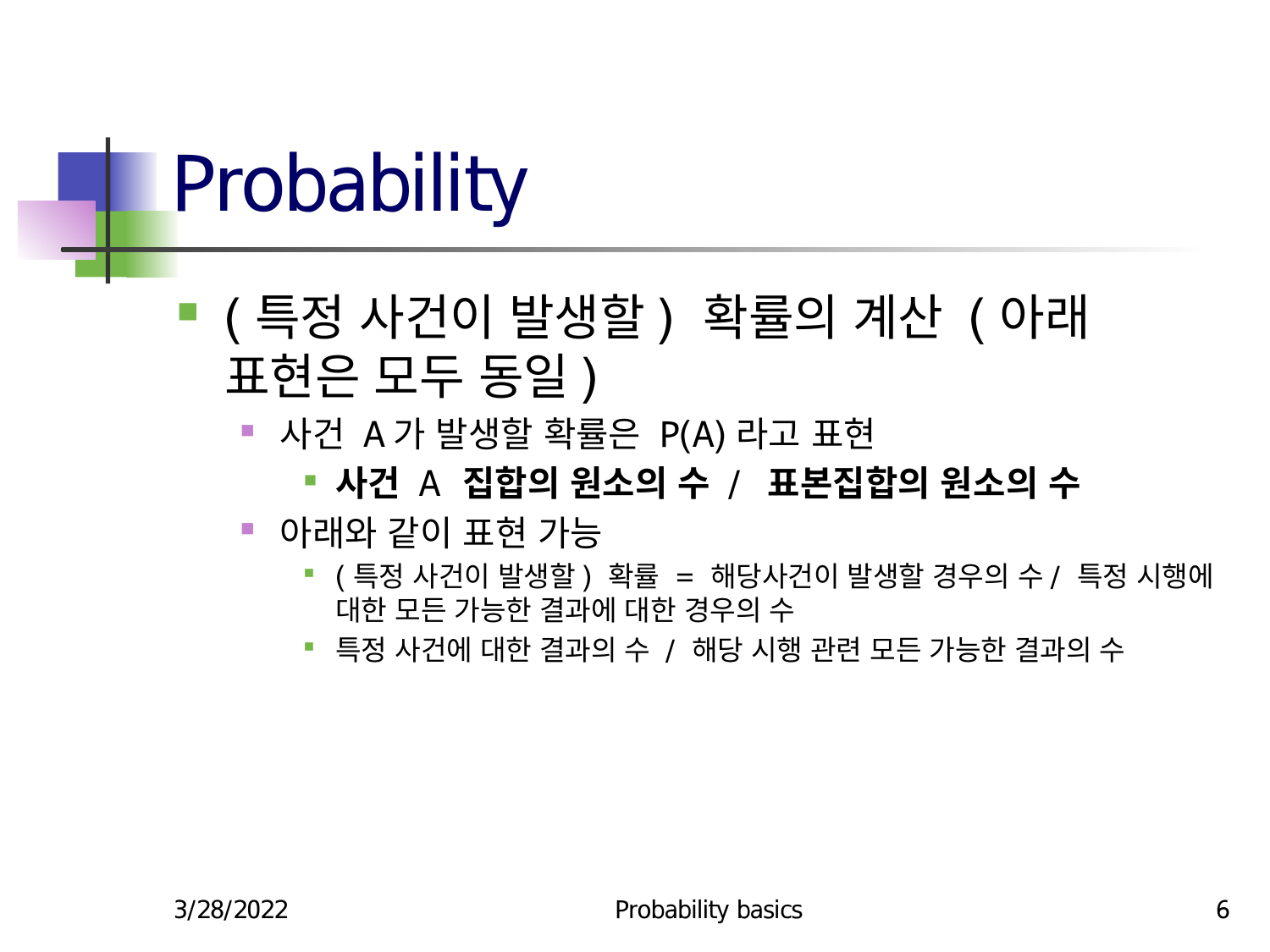

# Probability
(특정 사건이 발생할) 확률의 계산 (아래 표현은 모두 동일)
사건 A가 발생할 확률은 P(A)라고 표현
사건 A 집합의 원소의 수 / 표본집합의 원소의 수
아래와 같이 표현 가능
(특정 사건이 발생할) 확률 = 해당사건이 발생할 경우의 수/ 특정 시행에 대한 모든 가능한 결과에 대한 경우의 수
특정 사건에 대한 결과의 수 / 해당 시행 관련 모든 가능한 결과의 수
3/28/2022
Probability basics
6